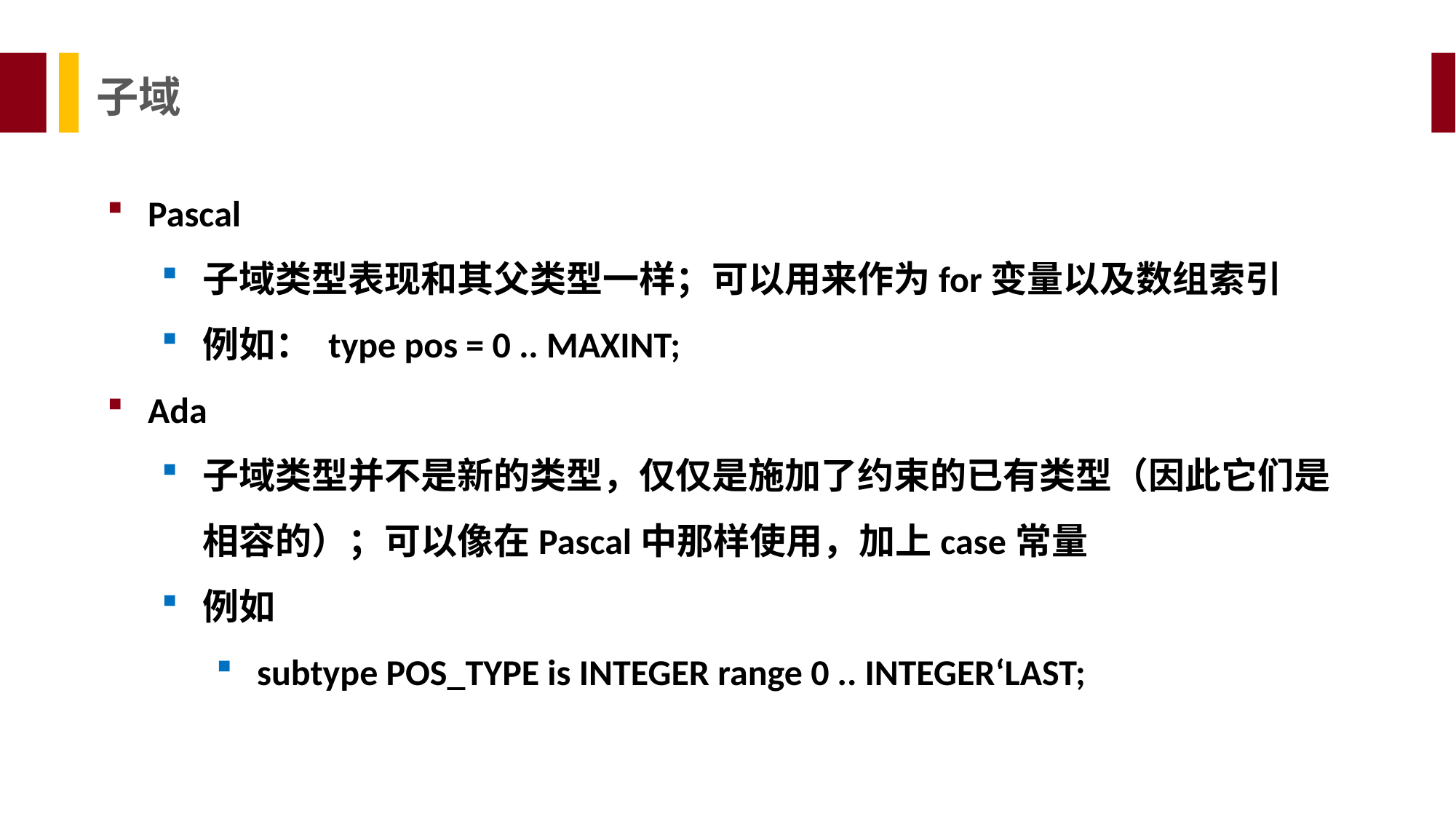

子域
Pascal
子域类型表现和其父类型一样；可以用来作为for变量以及数组索引
例如： type pos = 0 .. MAXINT;
Ada
子域类型并不是新的类型，仅仅是施加了约束的已有类型（因此它们是相容的）；可以像在Pascal中那样使用，加上case常量
例如
subtype POS_TYPE is INTEGER range 0 .. INTEGER‘LAST;